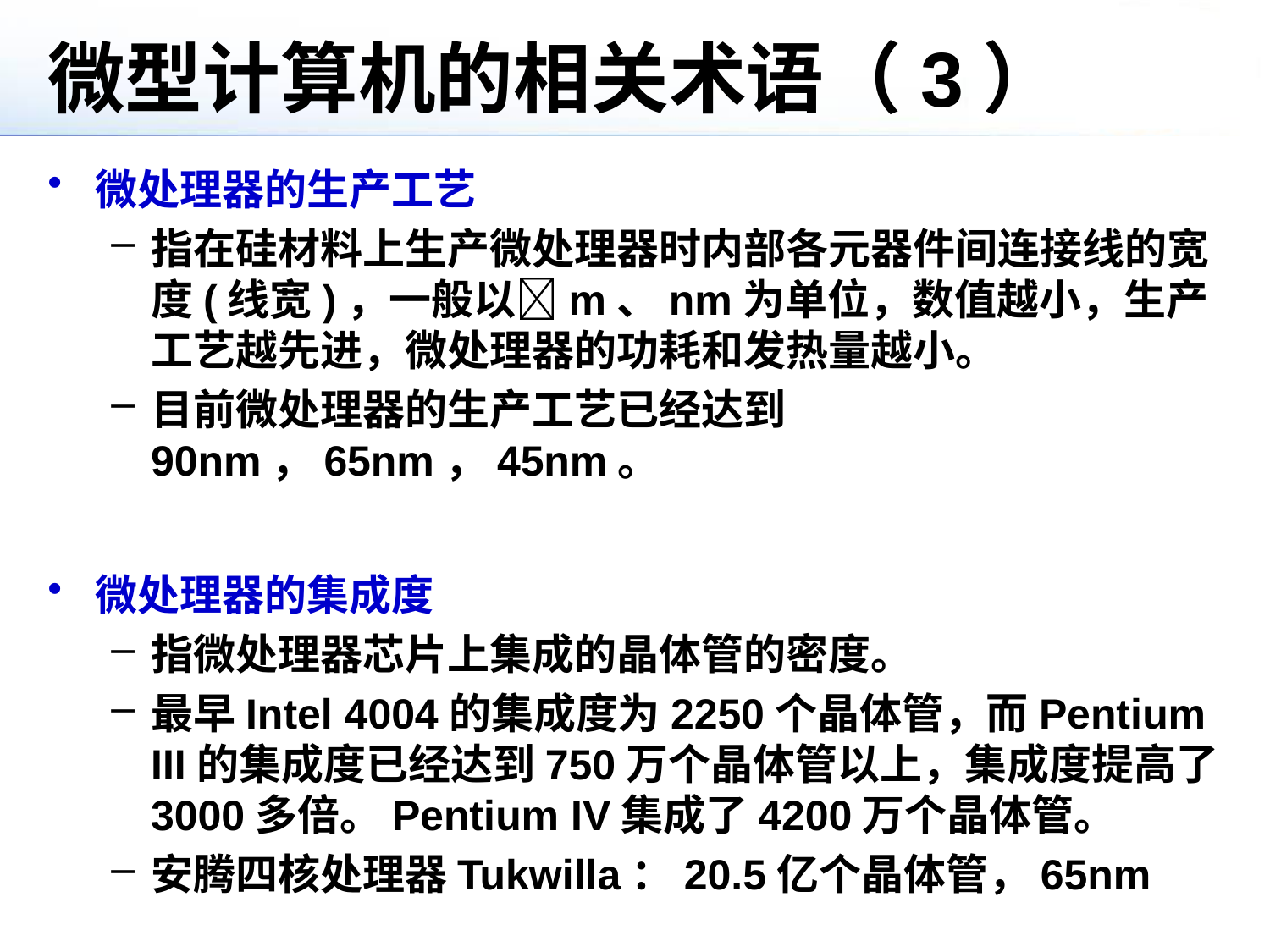

# 微型计算机的相关术语（3）
微处理器的生产工艺
指在硅材料上生产微处理器时内部各元器件间连接线的宽度(线宽)，一般以μm、nm为单位，数值越小，生产工艺越先进，微处理器的功耗和发热量越小。
目前微处理器的生产工艺已经达到90nm，65nm，45nm。

微处理器的集成度
指微处理器芯片上集成的晶体管的密度。
最早Intel 4004的集成度为2250个晶体管，而Pentium III的集成度已经达到750万个晶体管以上，集成度提高了3000多倍。Pentium IV集成了4200万个晶体管。
安腾四核处理器Tukwilla：20.5亿个晶体管，65nm